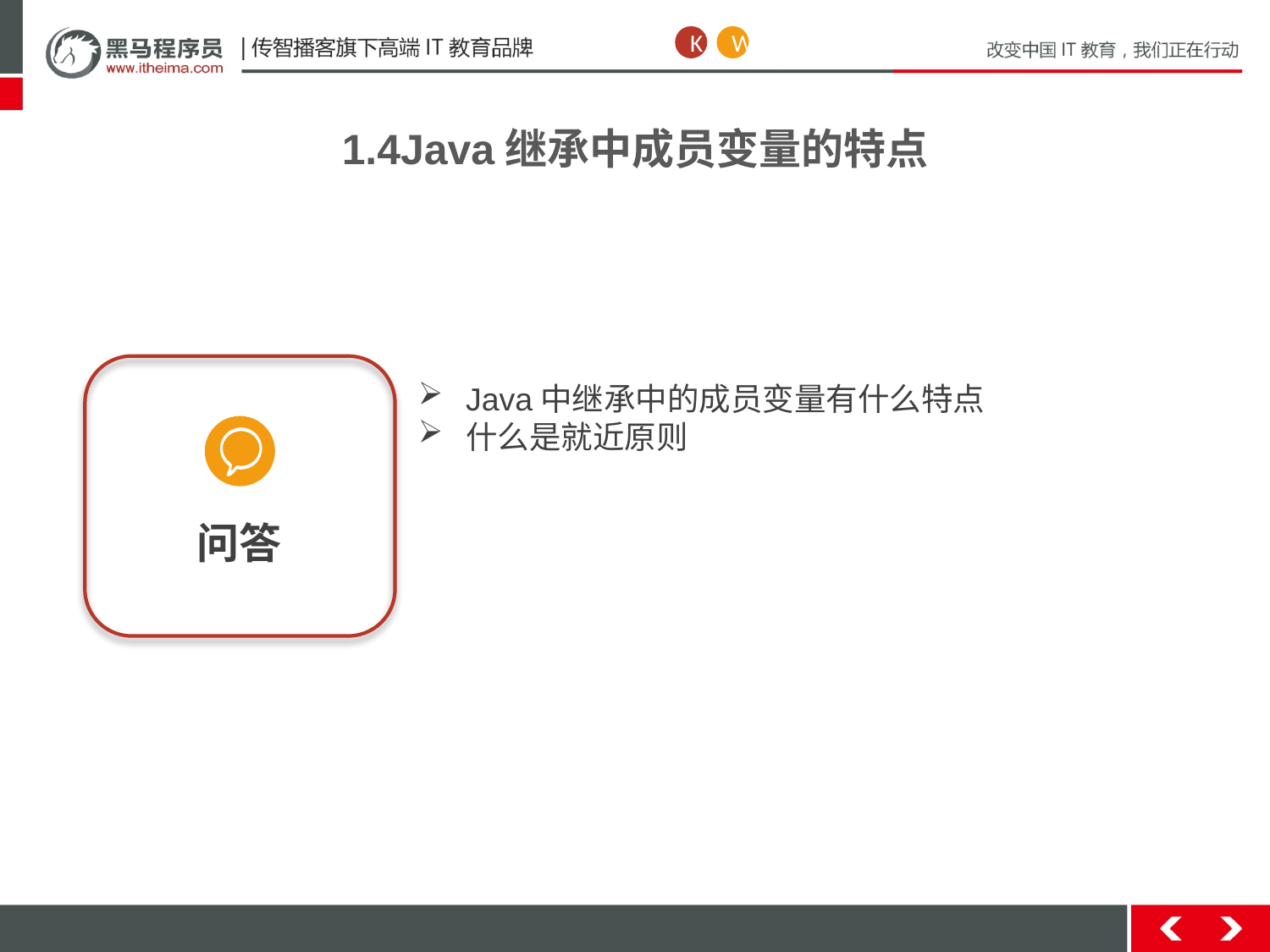

K
W
1.4Java继承中成员变量的特点

问答
Java中继承中的成员变量有什么特点
什么是就近原则